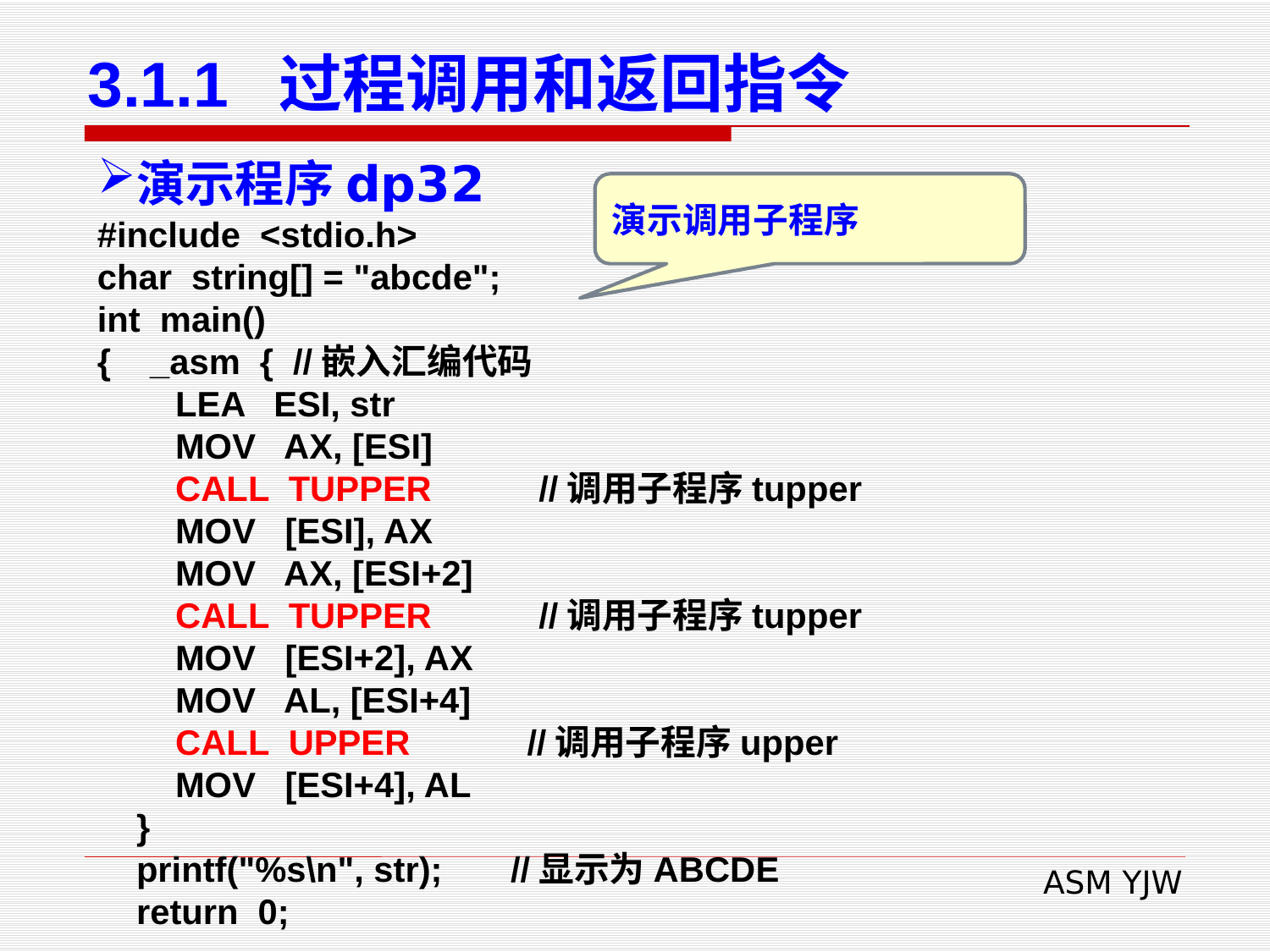

# 3.1.1  过程调用和返回指令
演示程序dp32
演示调用子程序
#include  <stdio.h>
char  string[] = "abcde";
int  main()
{    _asm  {  //嵌入汇编代码
        LEA   ESI, str
        MOV   AX, [ESI]
        CALL  TUPPER           //调用子程序tupper
        MOV   [ESI], AX
        MOV   AX, [ESI+2]
        CALL  TUPPER           //调用子程序tupper
        MOV   [ESI+2], AX
        MOV   AL, [ESI+4]
        CALL  UPPER            //调用子程序upper
        MOV   [ESI+4], AL
    }
    printf("%s\n", str);       //显示为ABCDE
    return  0;